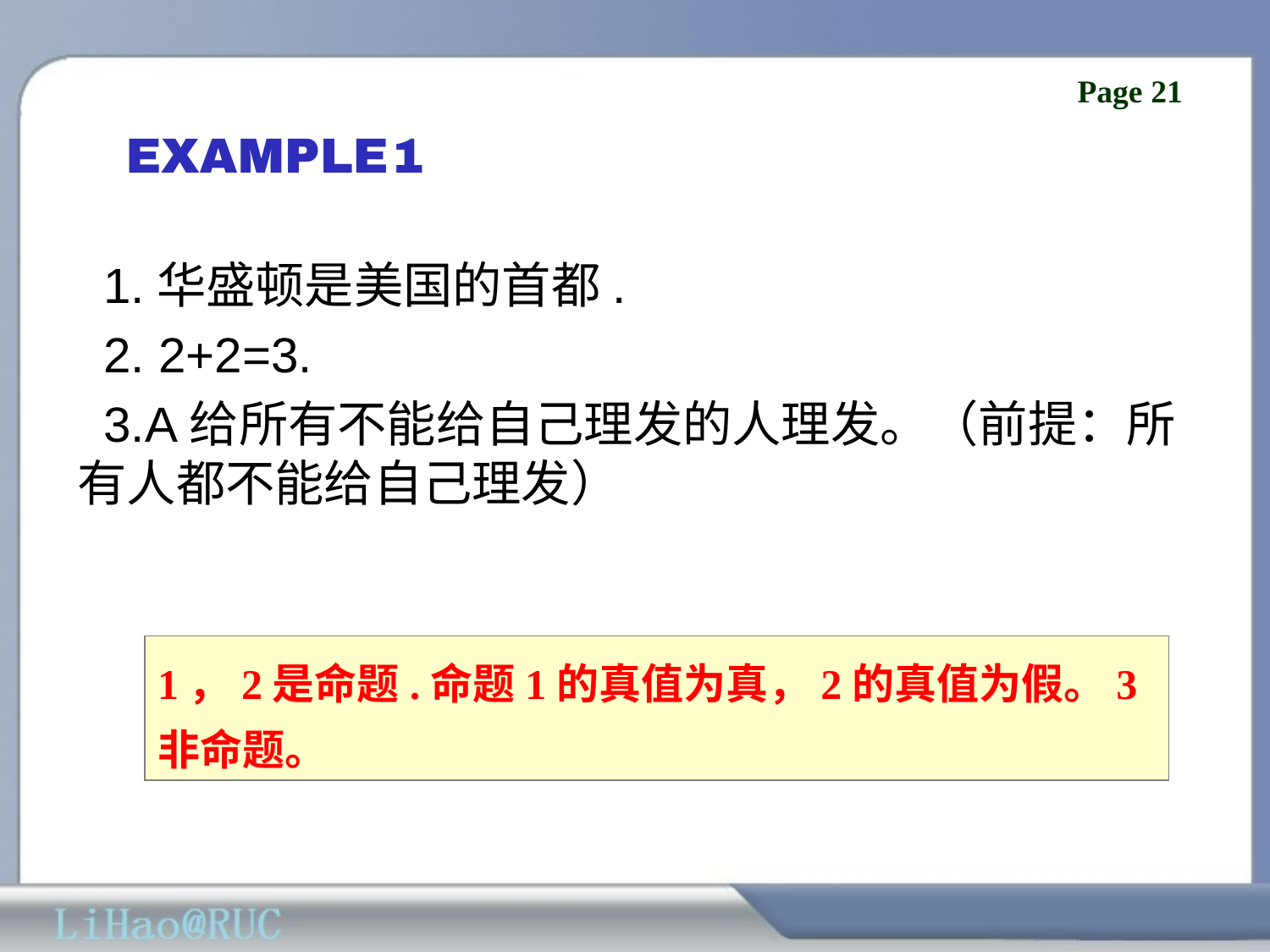

# EXAMPLE 1
1.华盛顿是美国的首都.
2. 2+2=3.
3.A给所有不能给自己理发的人理发。（前提：所有人都不能给自己理发）

1，2是命题.命题1的真值为真，2的真值为假。3非命题。